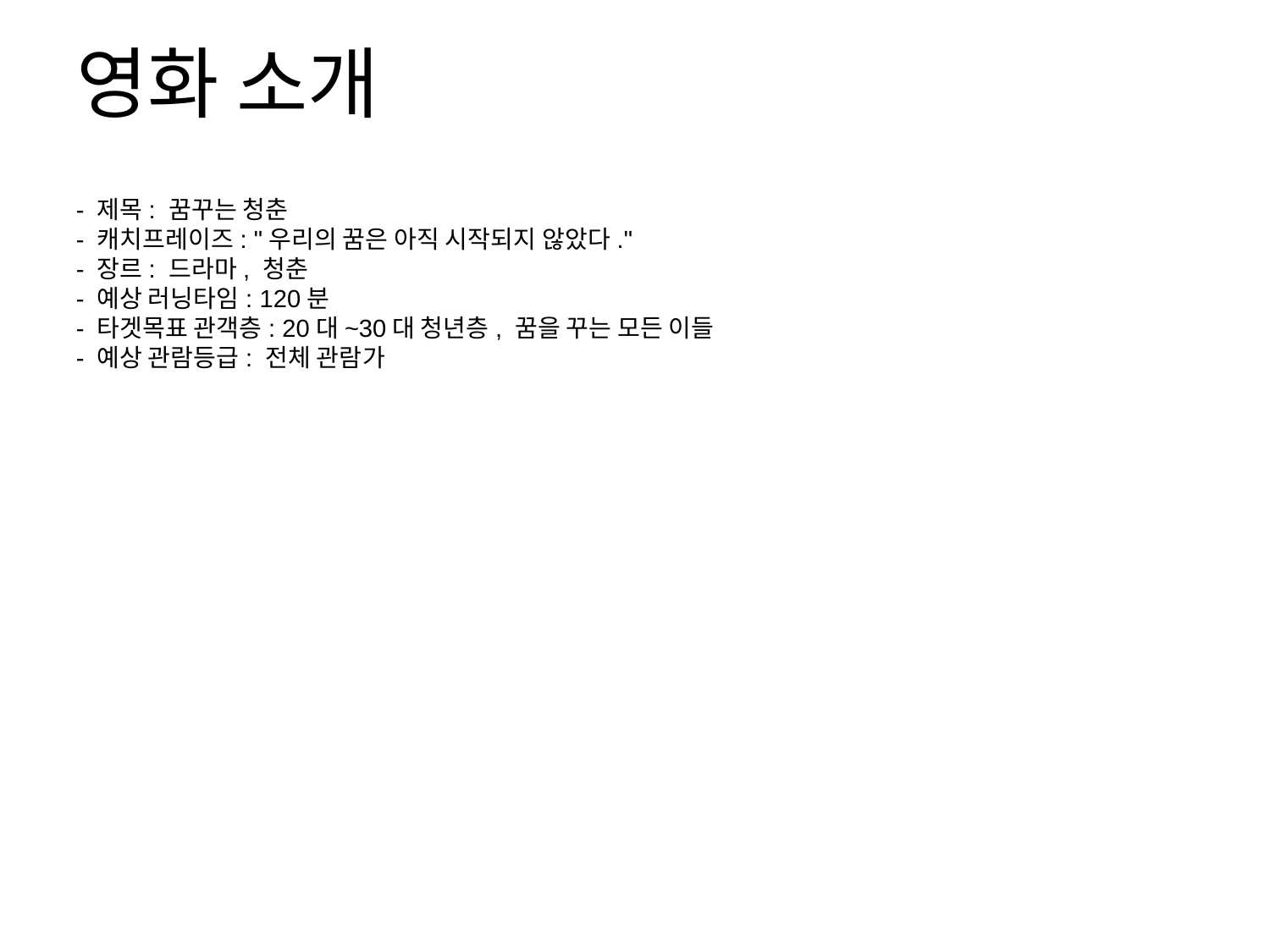

# 영화 소개

- 제목: 꿈꾸는 청춘
- 캐치프레이즈: "우리의 꿈은 아직 시작되지 않았다."
- 장르: 드라마, 청춘
- 예상 러닝타임: 120분
- 타겟목표 관객층: 20대~30대 청년층, 꿈을 꾸는 모든 이들
- 예상 관람등급: 전체 관람가